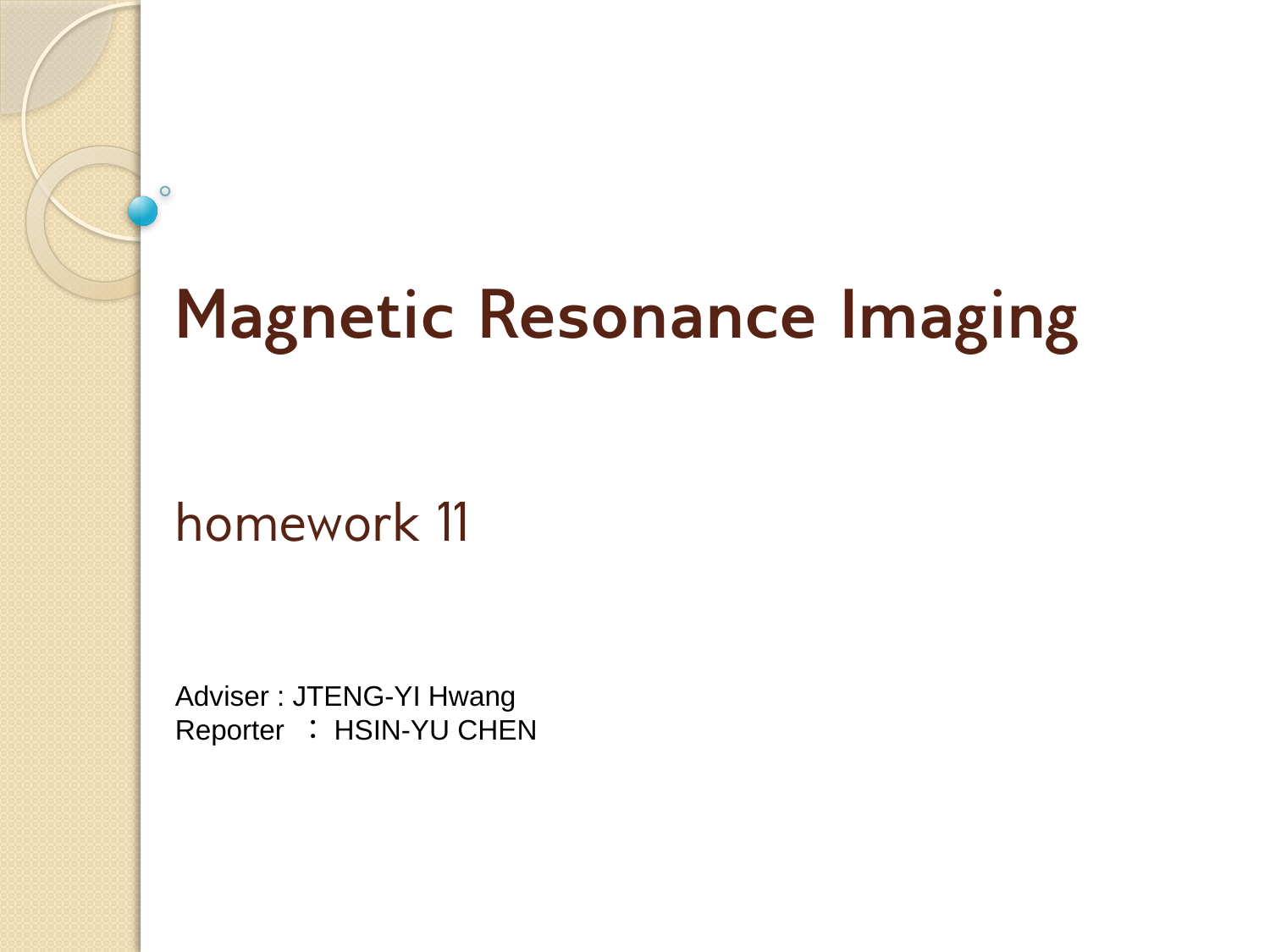

# Magnetic Resonance Imaging homework 11 Adviser : JTENG-YI Hwang Reporter ：HSIN-YU CHEN
講師
課程